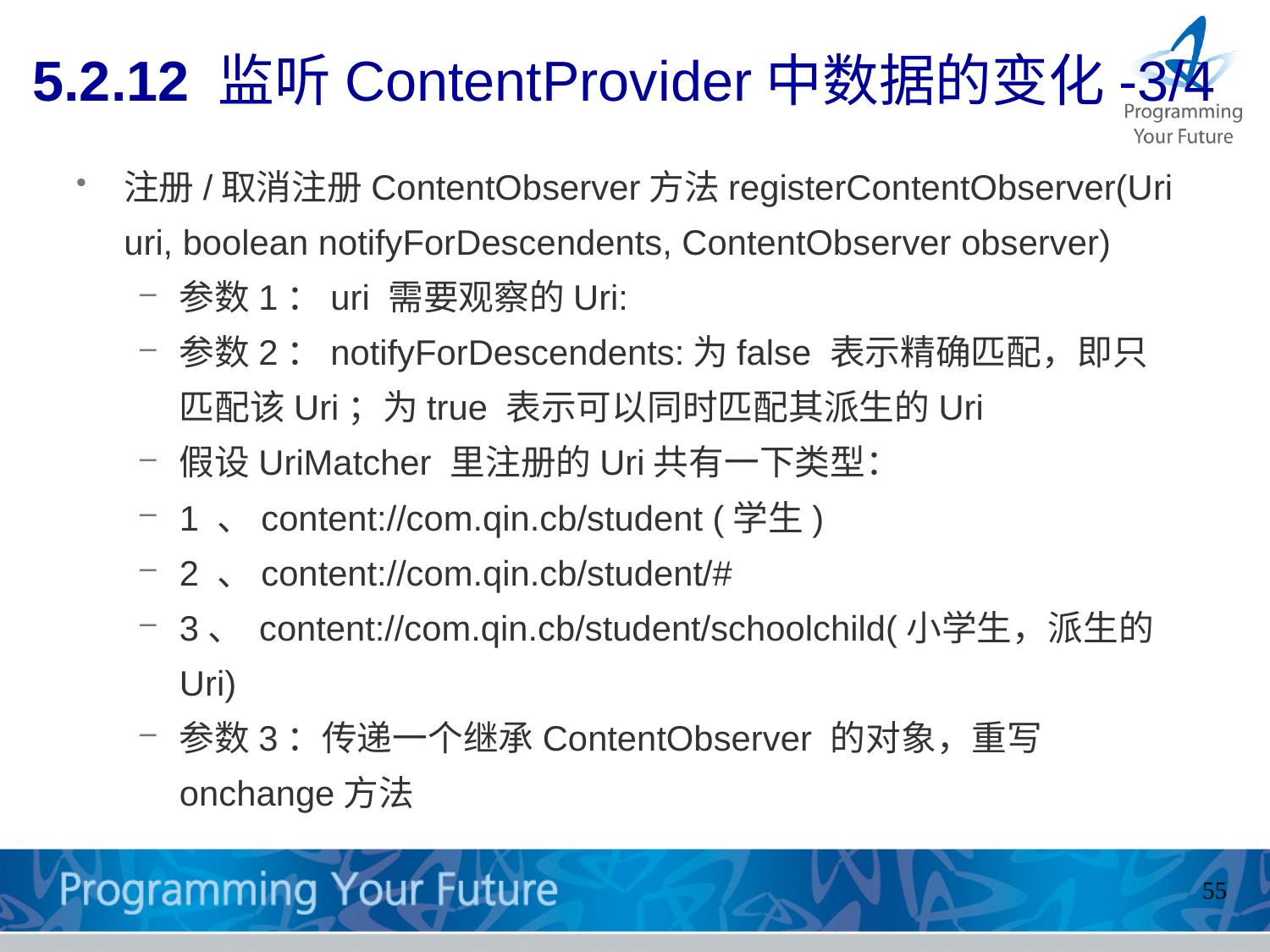

# 5.2.12 监听ContentProvider中数据的变化-3/4
注册/取消注册ContentObserver方法registerContentObserver(Uri uri, boolean notifyForDescendents, ContentObserver observer)
参数1：uri 需要观察的Uri:
参数2：notifyForDescendents:为false 表示精确匹配，即只匹配该Uri；为true 表示可以同时匹配其派生的Uri
假设UriMatcher 里注册的Uri共有一下类型：
1 、content://com.qin.cb/student (学生)
2 、content://com.qin.cb/student/#
3、 content://com.qin.cb/student/schoolchild(小学生，派生的Uri)
参数3：传递一个继承ContentObserver 的对象，重写onchange方法